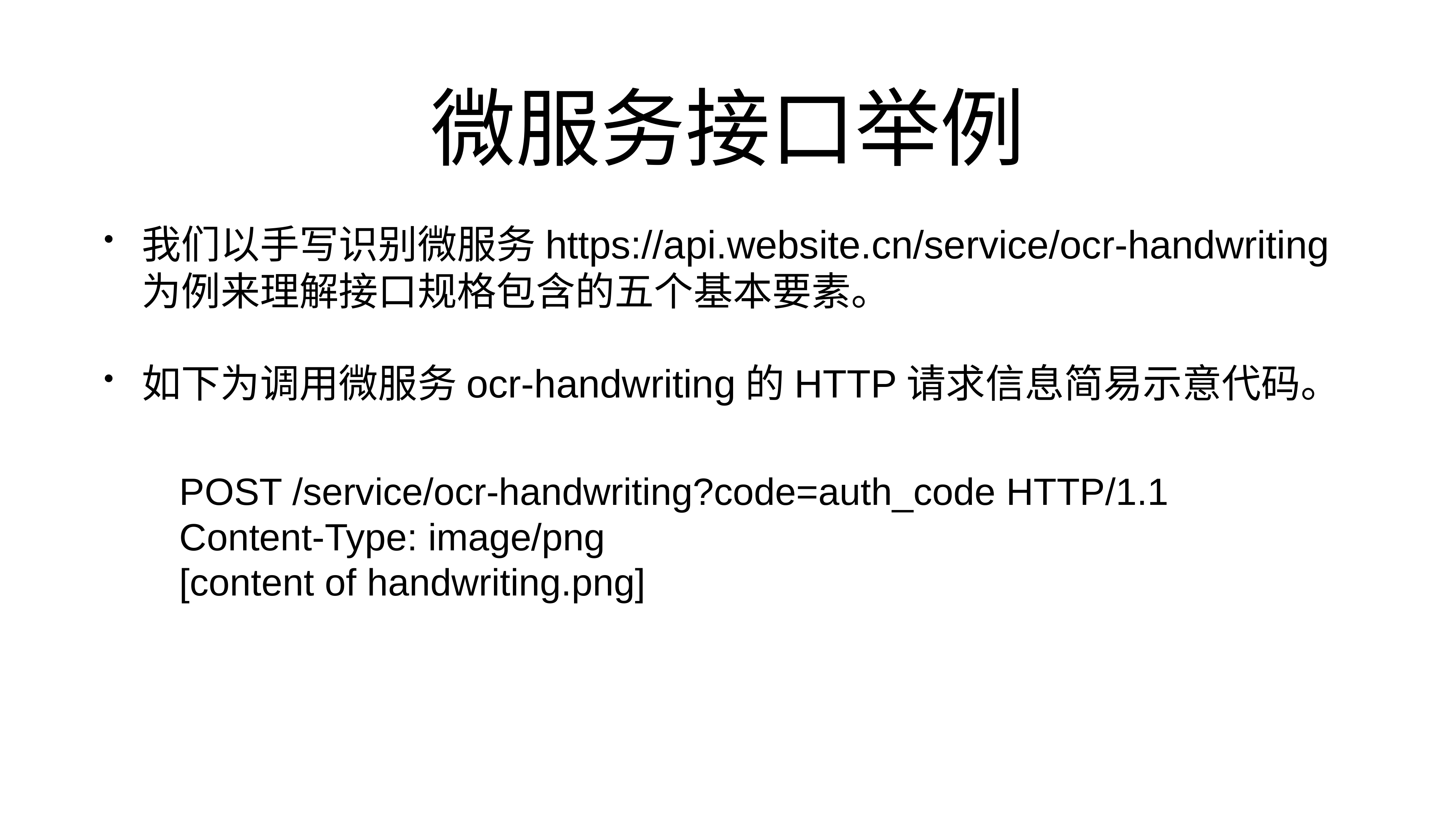

# 微服务接口举例
我们以手写识别微服务https://api.website.cn/service/ocr-handwriting 为例来理解接口规格包含的五个基本要素。
如下为调用微服务ocr-handwriting的HTTP请求信息简易示意代码。
POST /service/ocr-handwriting?code=auth_code HTTP/1.1
Content-Type: image/png
[content of handwriting.png]